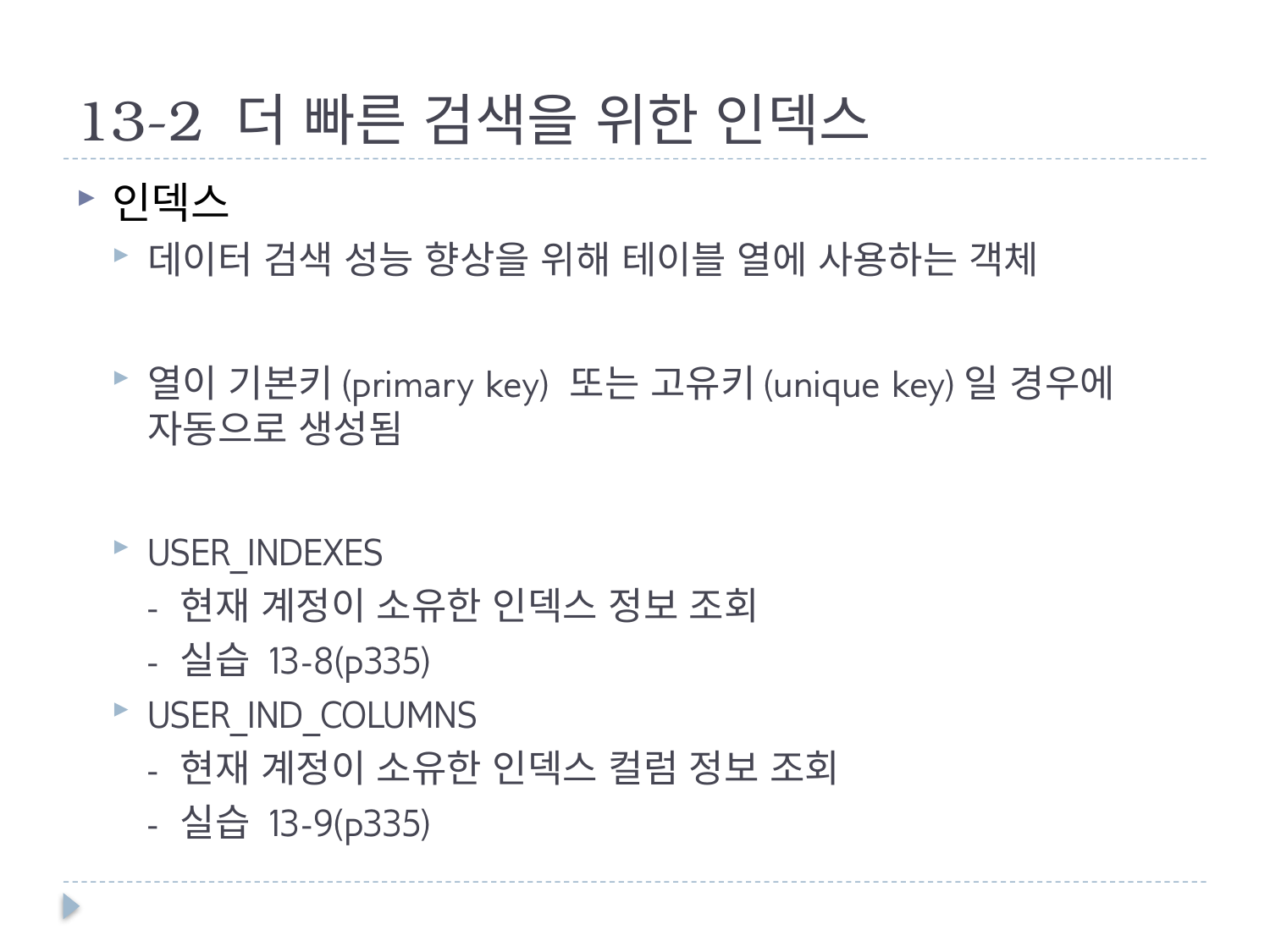

# 13-2 더 빠른 검색을 위한 인덱스
인덱스
데이터 검색 성능 향상을 위해 테이블 열에 사용하는 객체

열이 기본키(primary key) 또는 고유키(unique key)일 경우에 자동으로 생성됨

USER_INDEXES
   - 현재 계정이 소유한 인덱스 정보 조회
   - 실습 13-8(p335)
USER_IND_COLUMNS
   - 현재 계정이 소유한 인덱스 컬럼 정보 조회
   - 실습 13-9(p335)